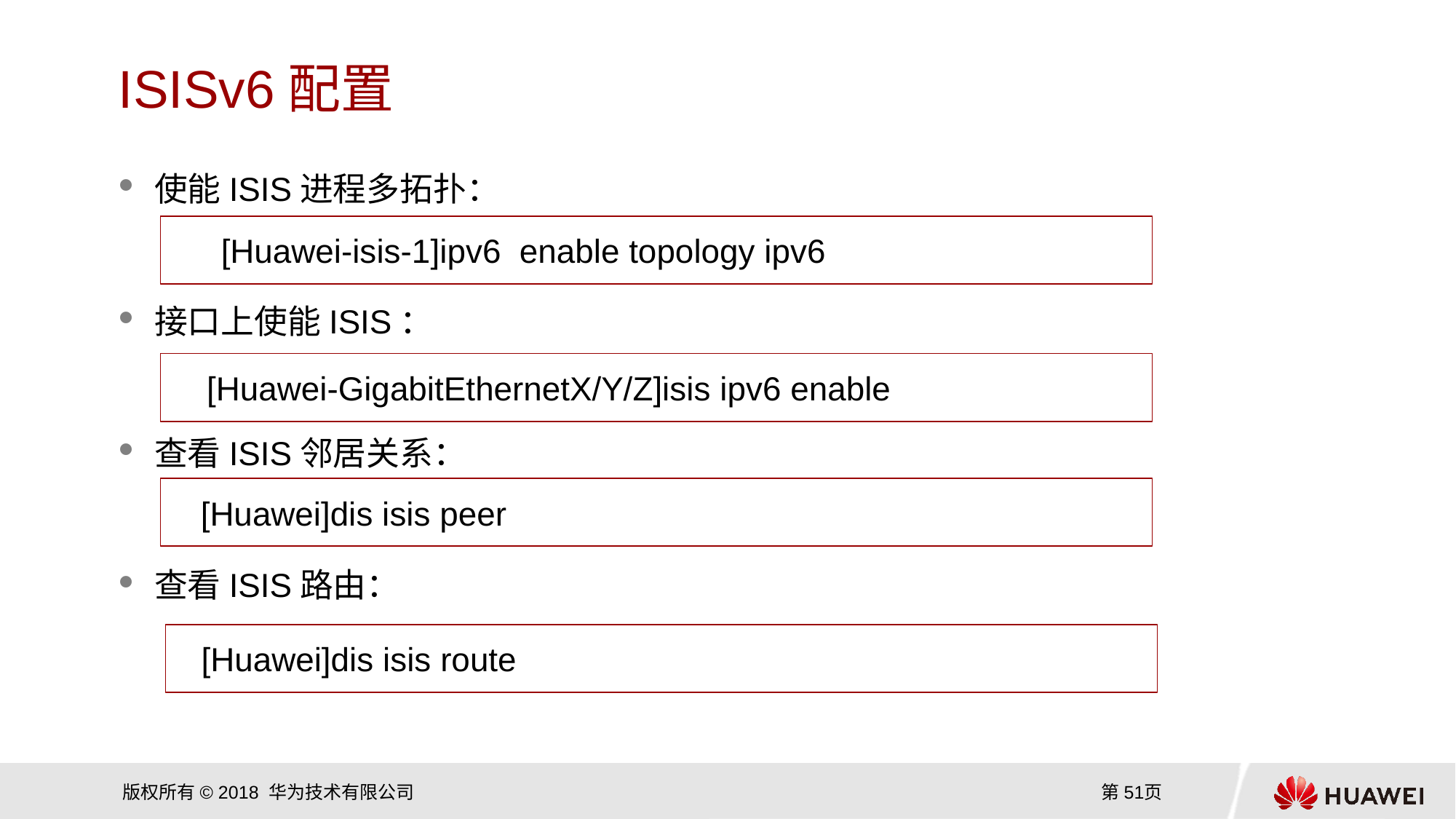

# ISISv6配置
使能ISIS进程多拓扑：

接口上使能ISIS：

查看ISIS邻居关系：

查看ISIS路由：

[Huawei-isis-1]ipv6  enable topology ipv6

[Huawei-GigabitEthernetX/Y/Z]isis ipv6 enable

[Huawei]dis isis peer

[Huawei]dis isis route